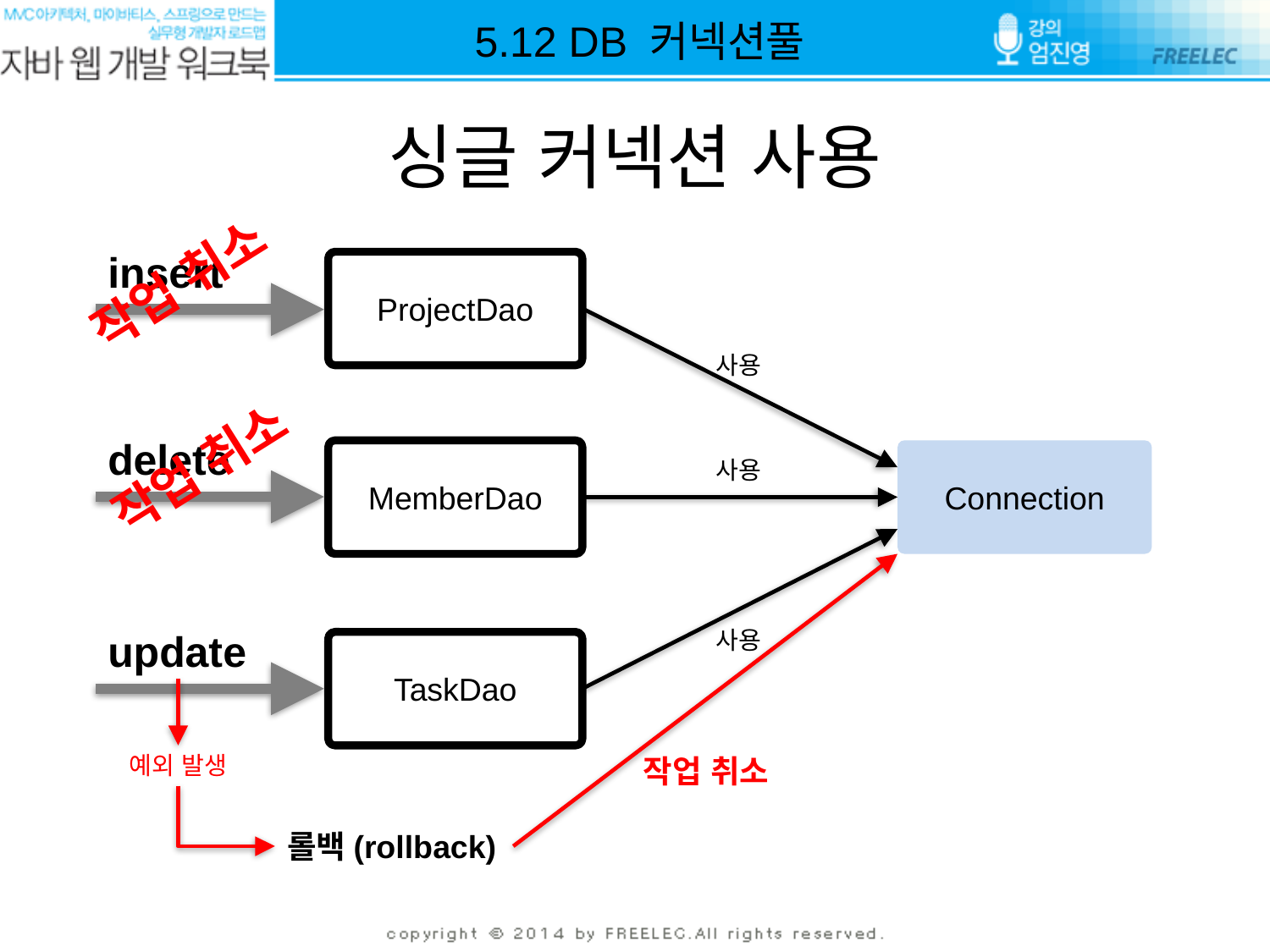

5.12 DB 커넥션풀
싱글 커넥션 사용
insert
작업 취소
ProjectDao

사용
delete
작업 취소
MemberDao

Connection
사용
사용
update
TaskDao

예외 발생
작업 취소
롤백(rollback)